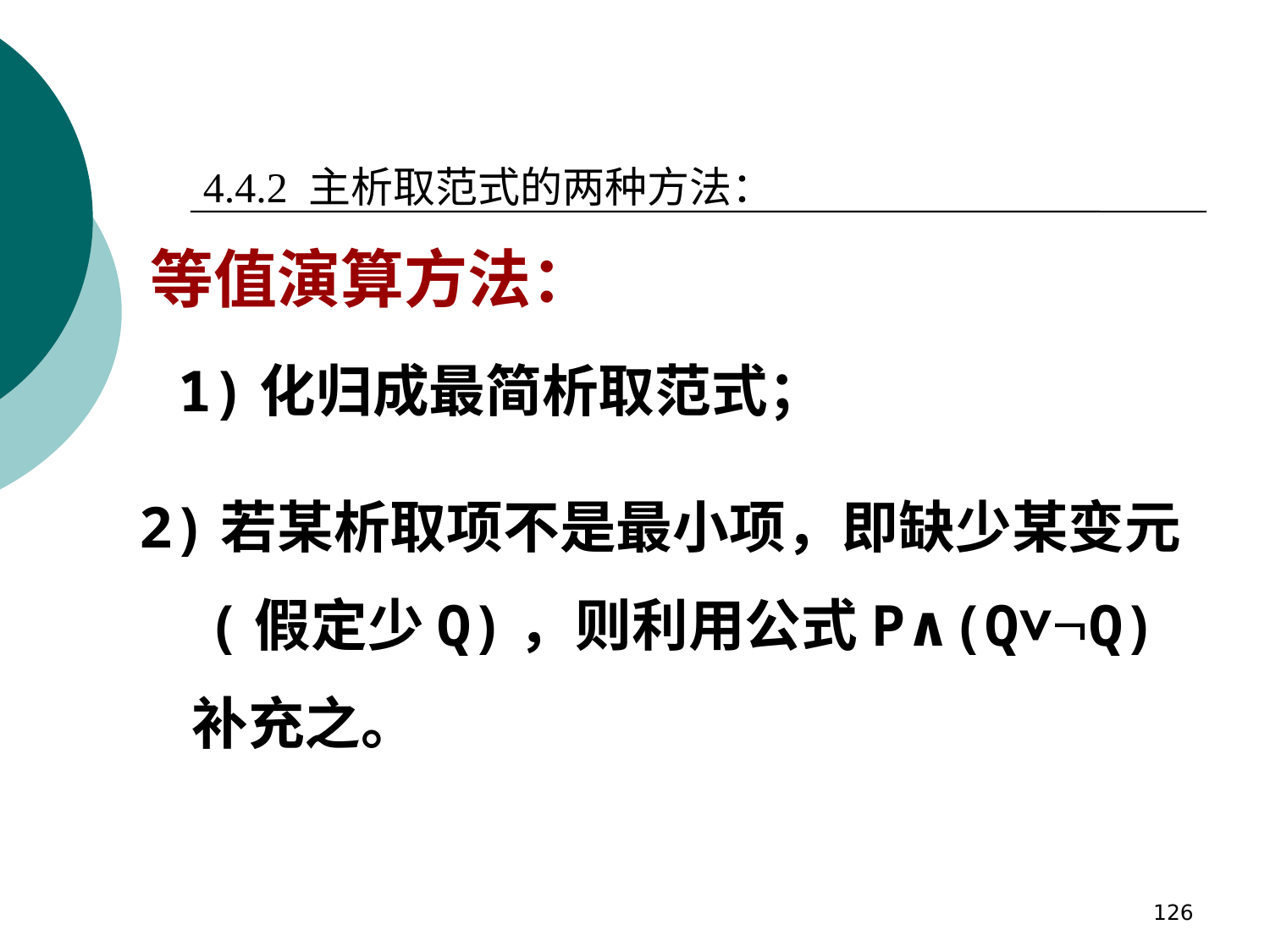

4.4.2 主析取范式的两种方法：
等值演算方法：
1)化归成最简析取范式；
2)若某析取项不是最小项，即缺少某变元
  (假定少Q)，则利用公式P∧(Q∨¬Q)
   补充之。
126